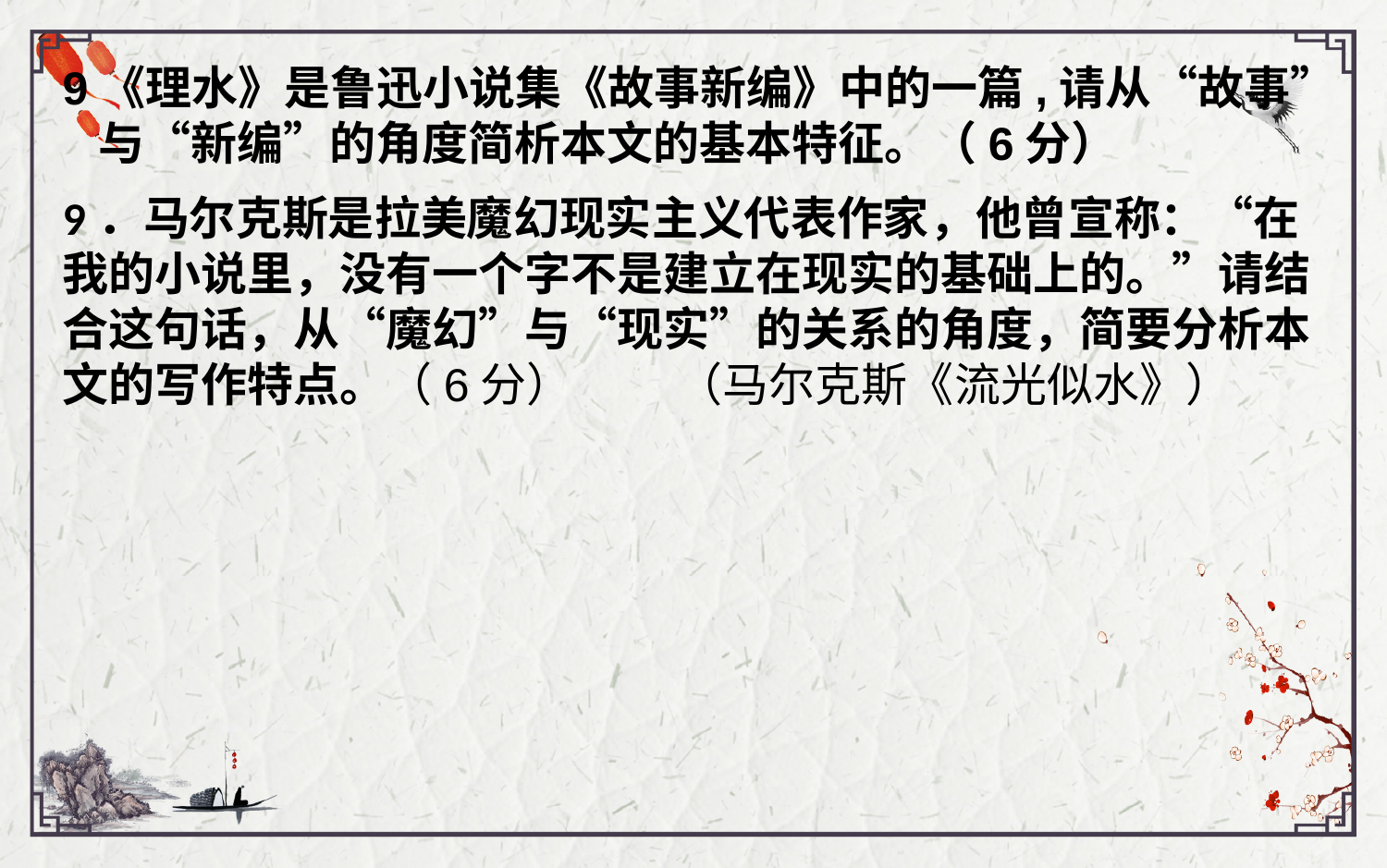

9《理水》是鲁迅小说集《故事新编》中的一篇,请从“故事”与“新编”的角度简析本文的基本特征。（6分）
9．马尔克斯是拉美魔幻现实主义代表作家，他曾宣称：“在我的小说里，没有一个字不是建立在现实的基础上的。”请结合这句话，从“魔幻”与“现实”的关系的角度，简要分析本文的写作特点。（6分）          （马尔克斯《流光似水》）